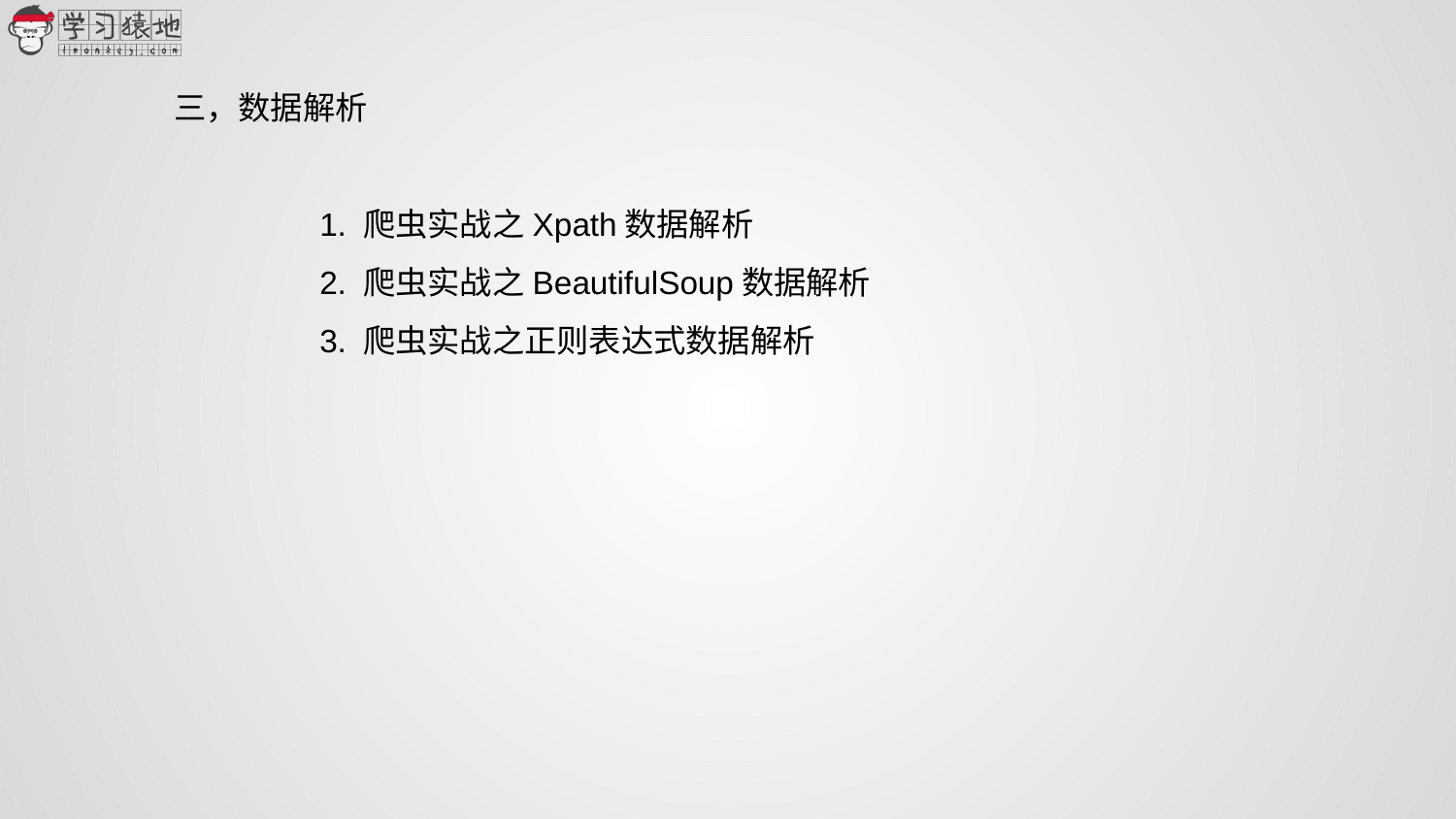

三，数据解析

	1. 爬虫实战之Xpath数据解析
	2. 爬虫实战之BeautifulSoup数据解析
	3. 爬虫实战之正则表达式数据解析